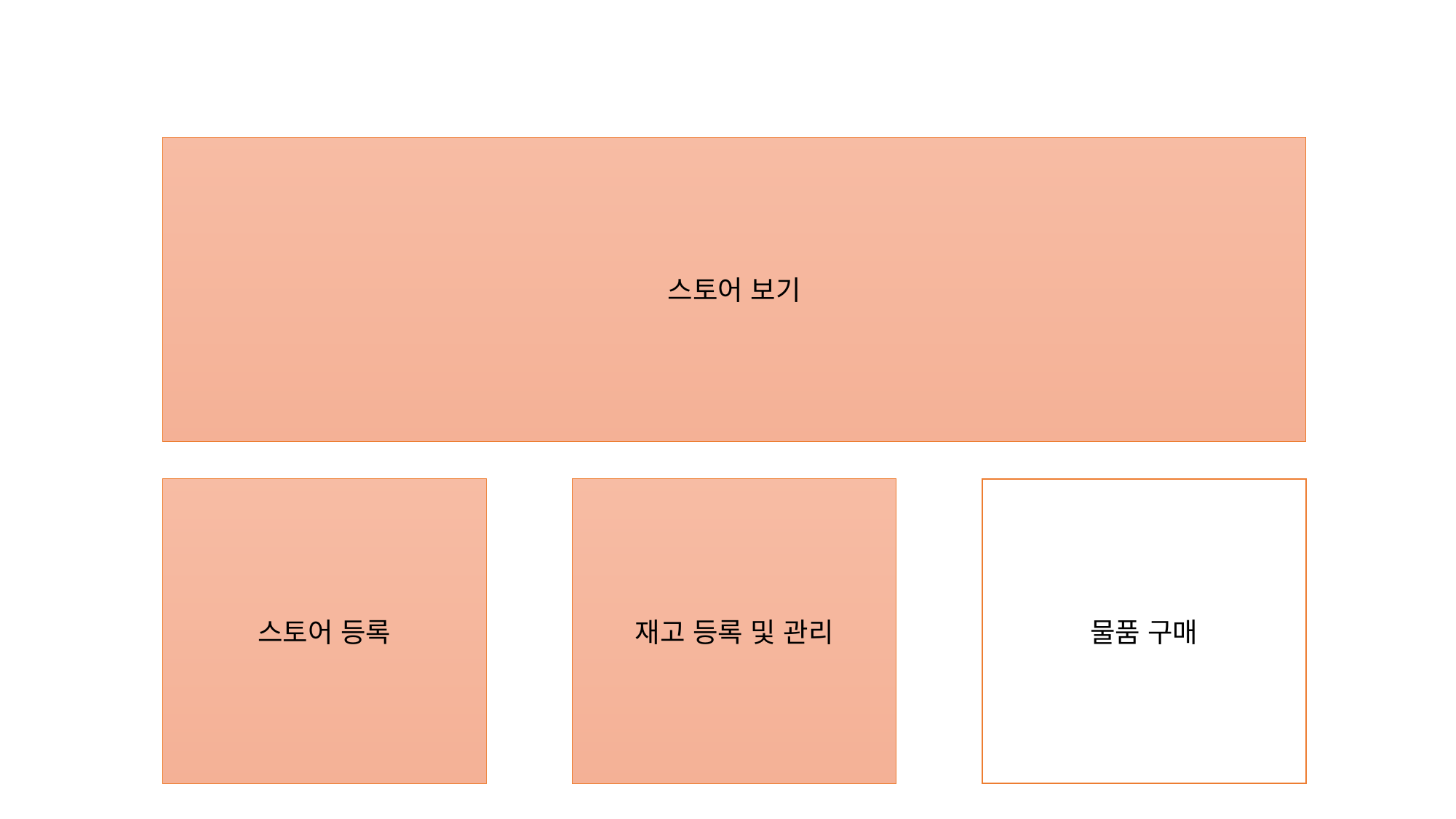

스토어 보기
스토어 등록
재고 등록 및 관리
물품 구매